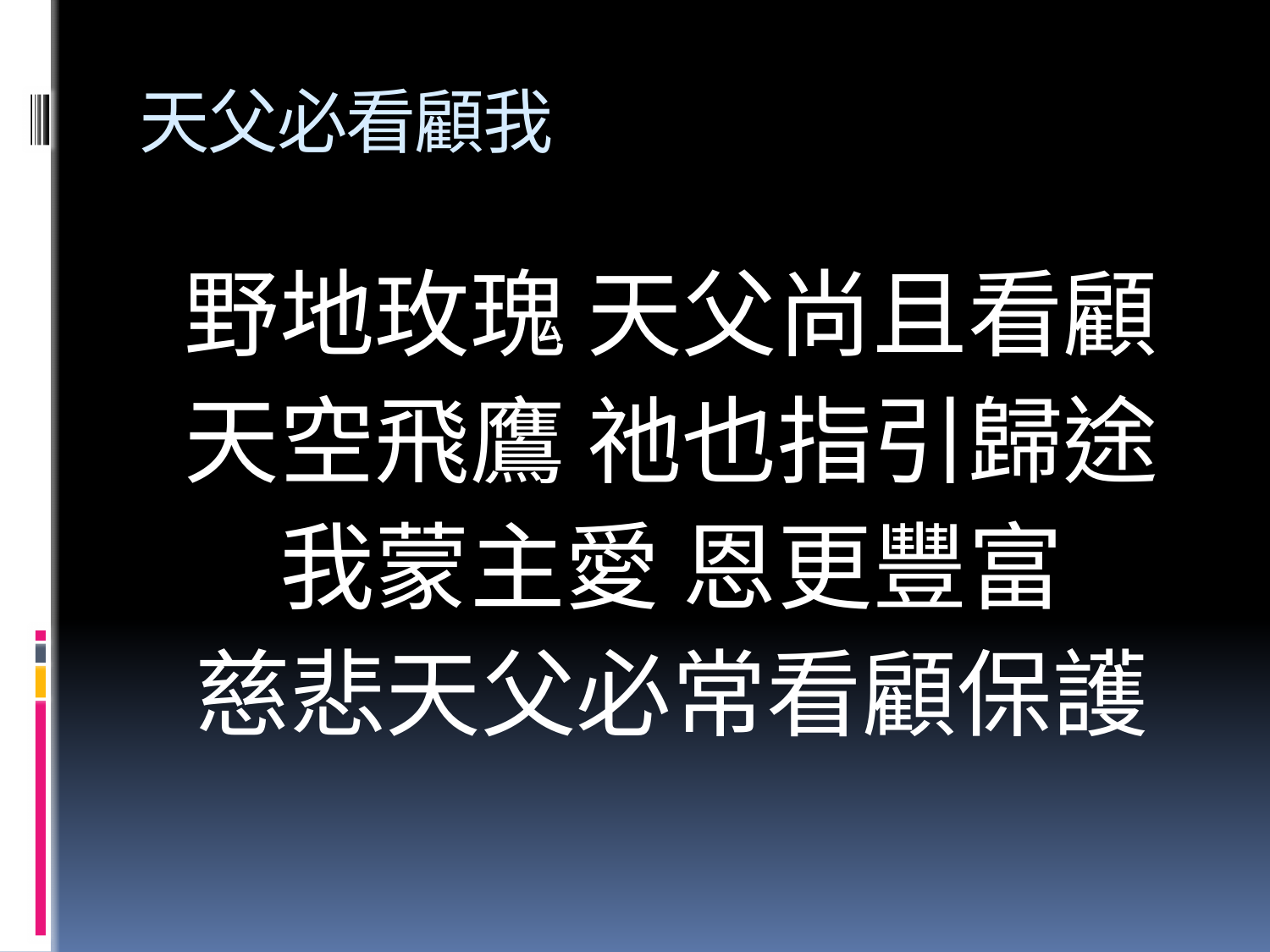

# 天父必看顧我
野地玫瑰 天父尚且看顧
天空飛鷹 祂也指引歸途
我蒙主愛 恩更豐富
慈悲天父必常看顧保護